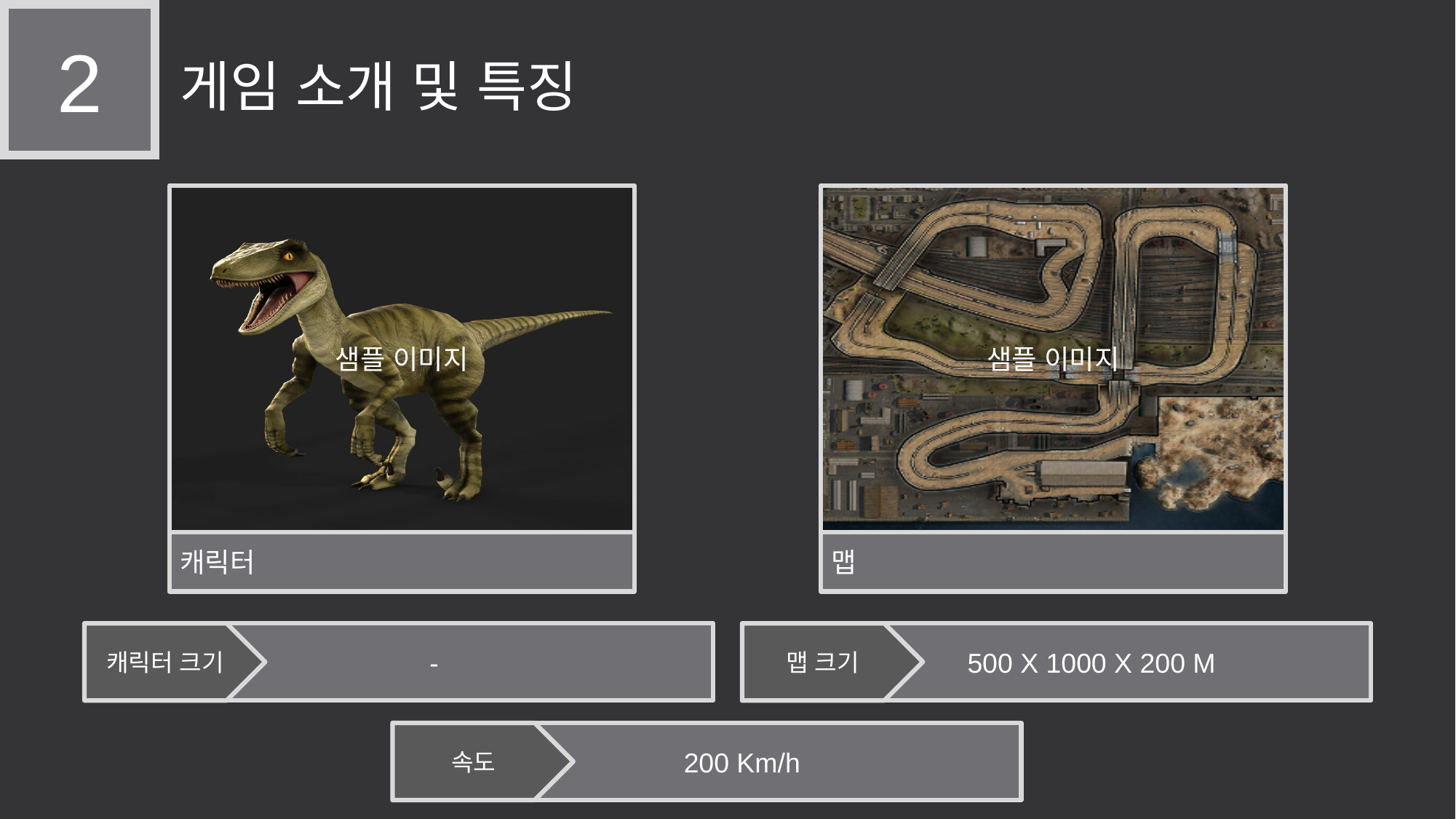

2
게임 소개 및 특징
샘플 이미지
샘플 이미지
캐릭터
맵
맵 크기
캐릭터 크기
500 X 1000 X 200 M
-
속도
200 Km/h